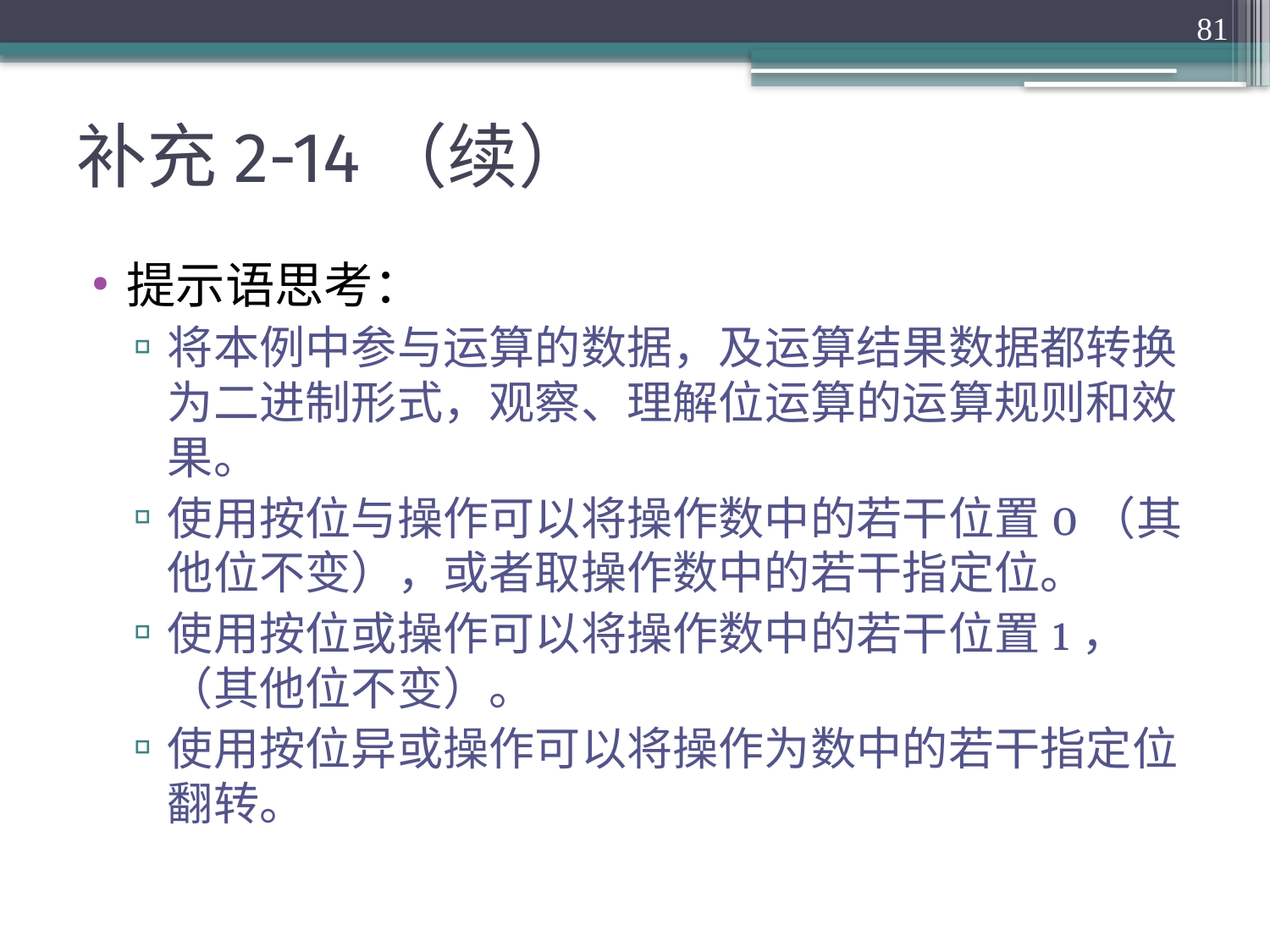

81
# 补充2-14（续）
提示语思考：
将本例中参与运算的数据，及运算结果数据都转换为二进制形式，观察、理解位运算的运算规则和效果。
使用按位与操作可以将操作数中的若干位置0（其他位不变），或者取操作数中的若干指定位。
使用按位或操作可以将操作数中的若干位置1，（其他位不变）。
使用按位异或操作可以将操作为数中的若干指定位翻转。